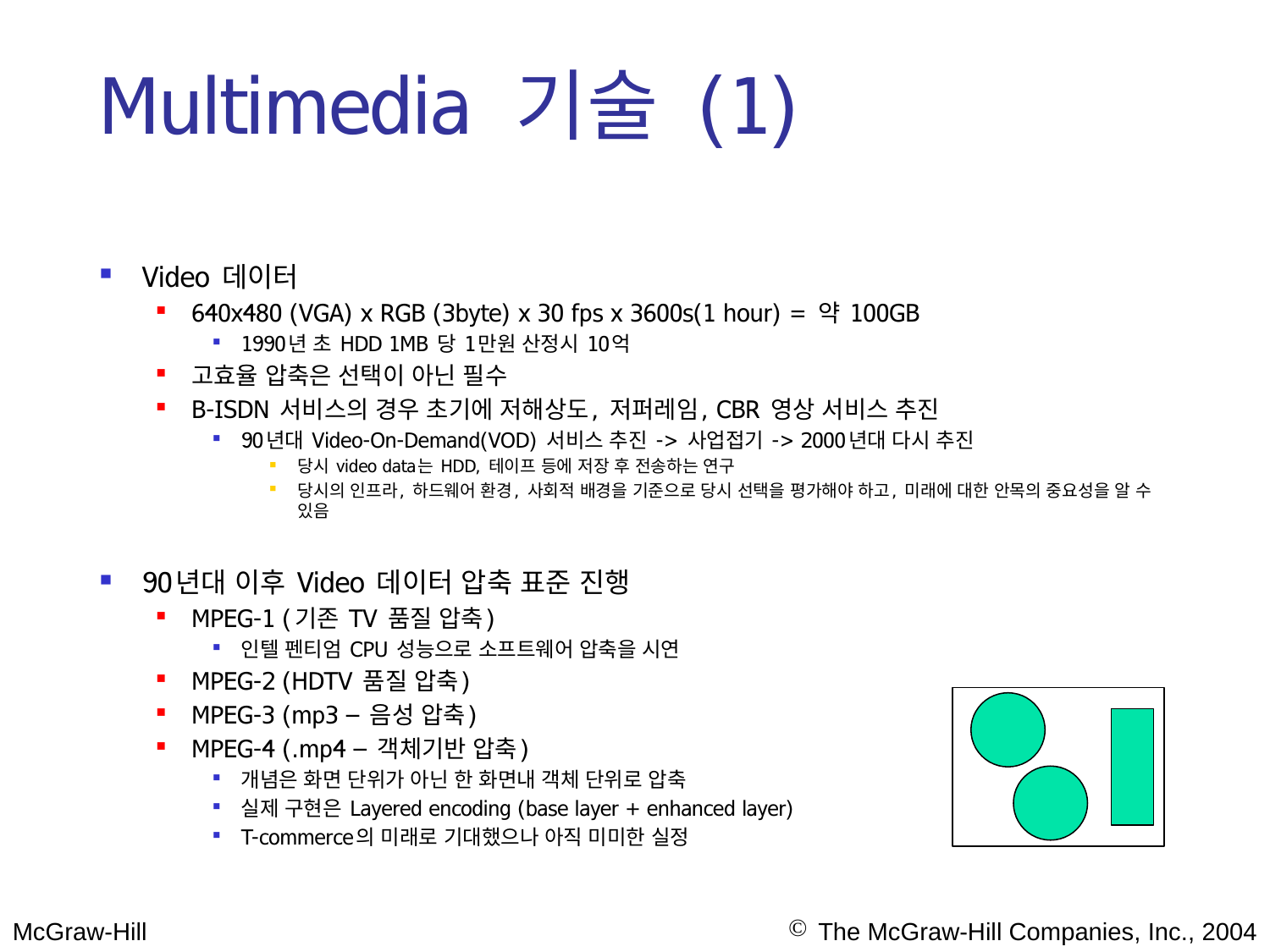

# Multimedia 기술 (1)
Video 데이터
640x480 (VGA) x RGB (3byte) x 30 fps x 3600s(1 hour) = 약 100GB
1990년 초 HDD 1MB 당 1만원 산정시 10억
고효율 압축은 선택이 아닌 필수
B-ISDN 서비스의 경우 초기에 저해상도, 저퍼레임, CBR 영상 서비스 추진
90년대 Video-On-Demand(VOD) 서비스 추진 -> 사업접기 -> 2000년대 다시 추진
당시 video data는 HDD, 테이프 등에 저장 후 전송하는 연구
당시의 인프라, 하드웨어 환경, 사회적 배경을 기준으로 당시 선택을 평가해야 하고, 미래에 대한 안목의 중요성을 알 수 있음

90년대 이후 Video 데이터 압축 표준 진행
MPEG-1 (기존 TV 품질 압축)
인텔 펜티엄 CPU 성능으로 소프트웨어 압축을 시연
MPEG-2 (HDTV 품질 압축)
MPEG-3 (mp3 – 음성 압축)
MPEG-4 (.mp4 – 객체기반 압축)
개념은 화면 단위가 아닌 한 화면내 객체 단위로 압축
실제 구현은 Layered encoding (base layer + enhanced layer)
T-commerce의 미래로 기대했으나 아직 미미한 실정